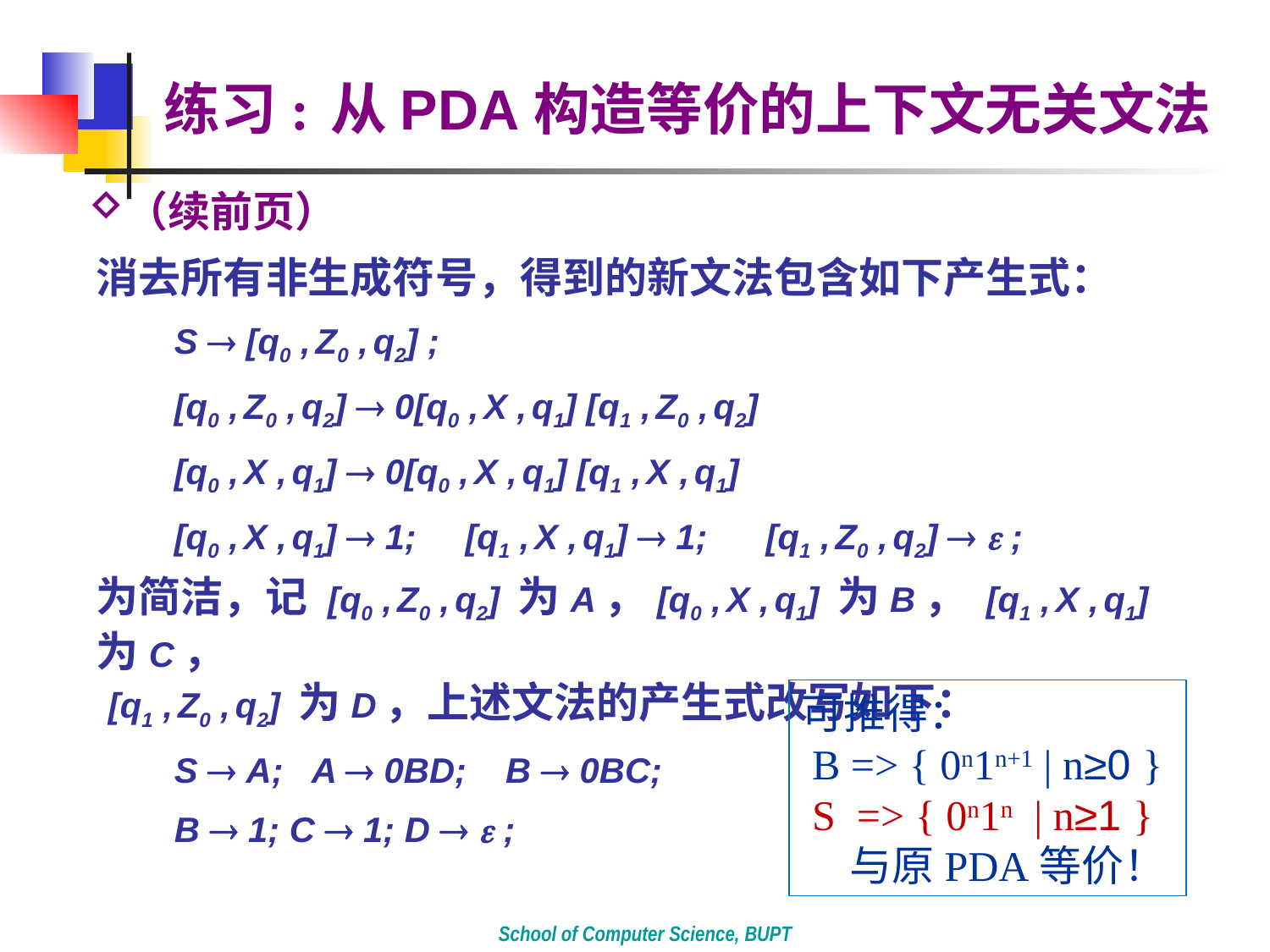

练习: 从PDA构造等价的上下文无关文法
（续前页）
消去所有非生成符号，得到的新文法包含如下产生式：

        S → [q0 , Z0 , q2] ;

        [q0 , Z0 , q2] → 0[q0 , X , q1] [q1 , Z0 , q2]

        [q0 , X , q1] → 0[q0 , X , q1] [q1 , X , q1]

        [q0 , X , q1] → 1;     [q1 , X , q1] → 1;      [q1 , Z0 , q2] → ε ;
为简洁，记 [q0 , Z0 , q2] 为A，[q0 , X , q1] 为B， [q1 , X , q1] 为C，
 [q1 , Z0 , q2] 为D，上述文法的产生式改写如下：

        S → A;   A → 0BD;    B → 0BC;

        B → 1; C → 1; D → ε ;
可推得：
 B => { 0n1n+1 | n≥0 }
 S  => { 0n1n  | n≥1 }
    与原PDA等价！
School of Computer Science, BUPT
23